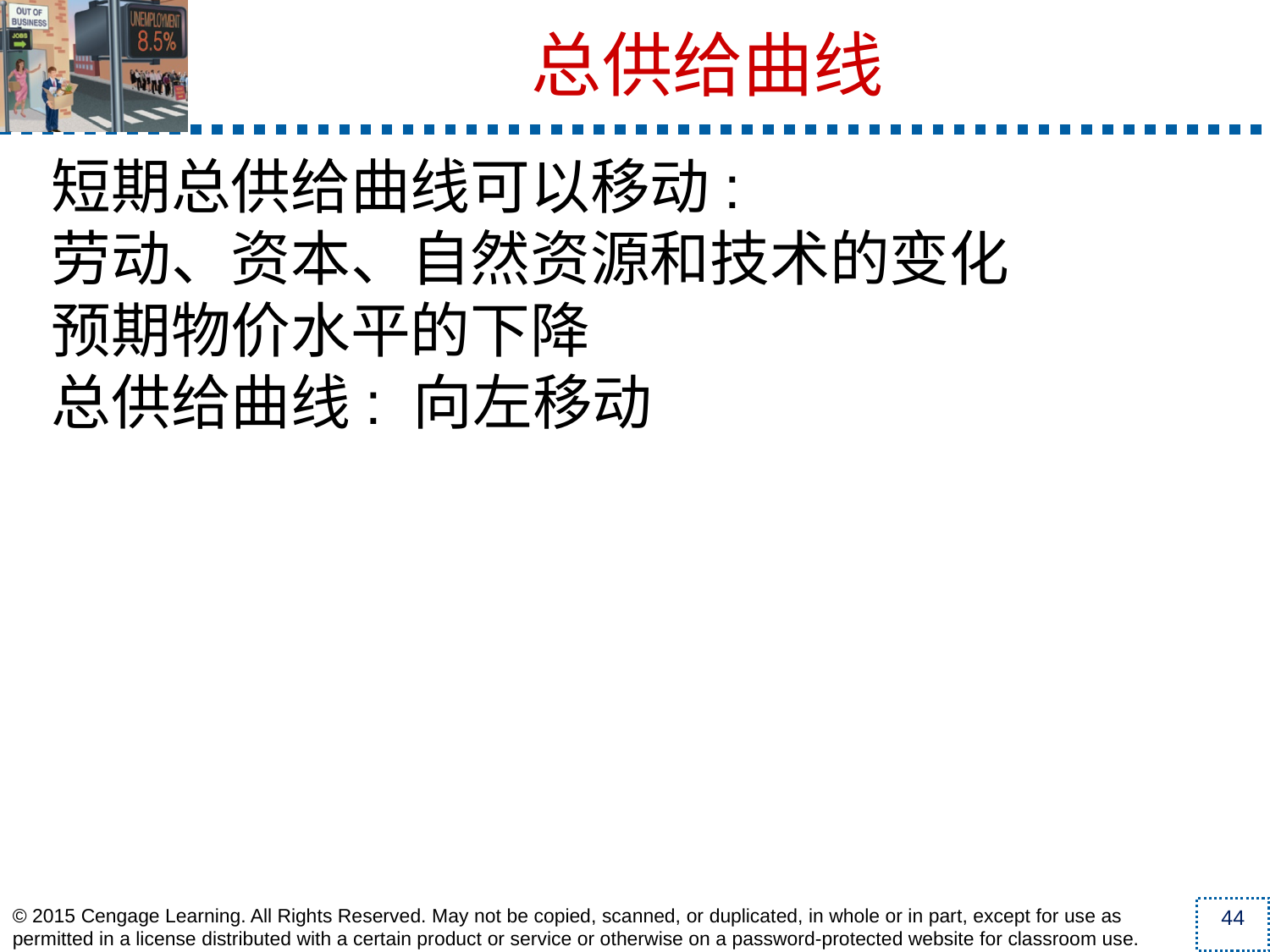

短期总供给曲线可以移动:
劳动、资本、自然资源和技术的变化
预期物价水平的下降
总供给曲线: 向左移动
总供给曲线
44
© 2015 Cengage Learning. All Rights Reserved. May not be copied, scanned, or duplicated, in whole or in part, except for use as permitted in a license distributed with a certain product or service or otherwise on a password-protected website for classroom use.